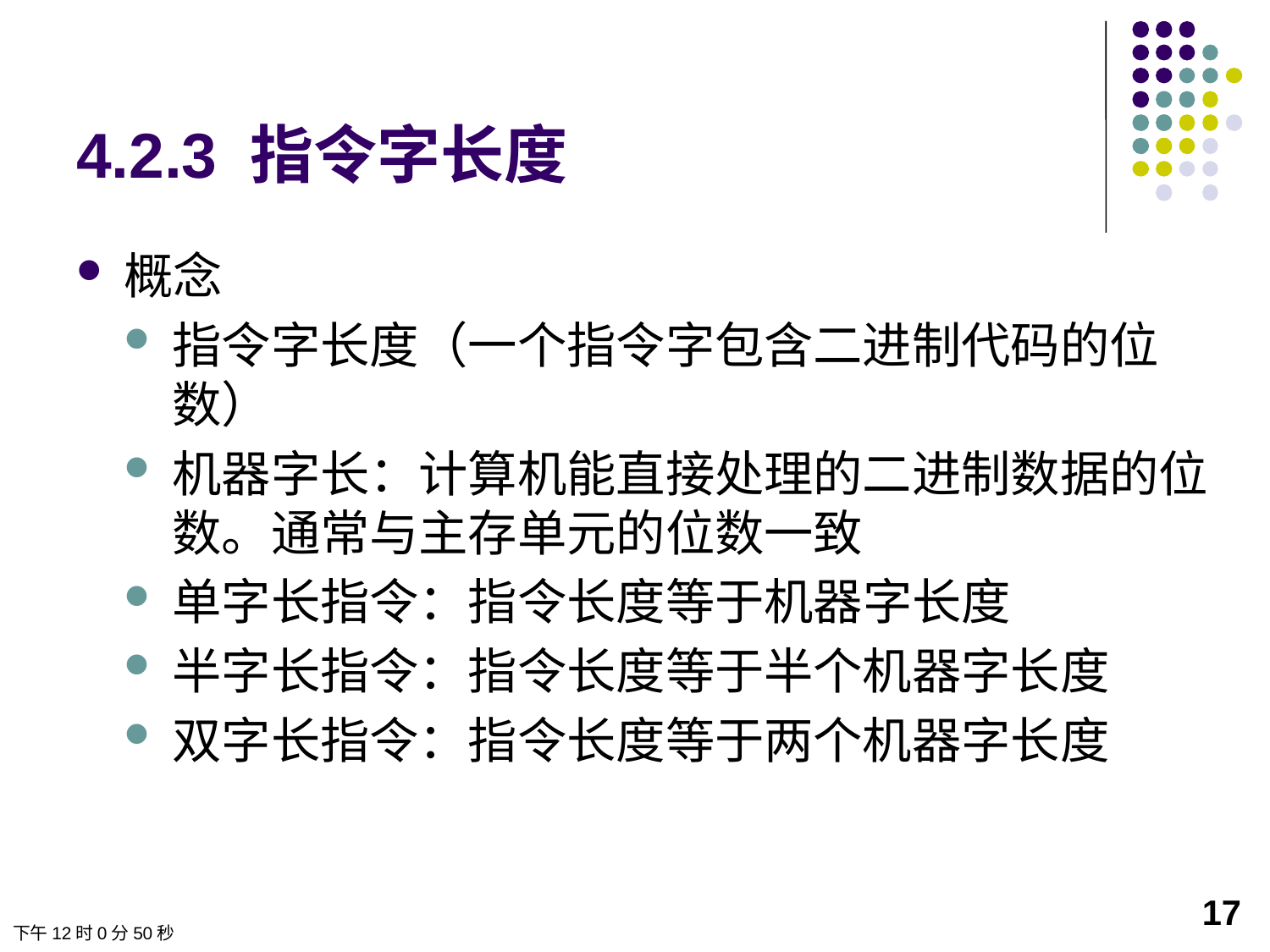

# 4.2.3 指令字长度
概念
指令字长度（一个指令字包含二进制代码的位数）
机器字长：计算机能直接处理的二进制数据的位数。通常与主存单元的位数一致
单字长指令：指令长度等于机器字长度
半字长指令：指令长度等于半个机器字长度
双字长指令：指令长度等于两个机器字长度
17
下午12时0分50秒